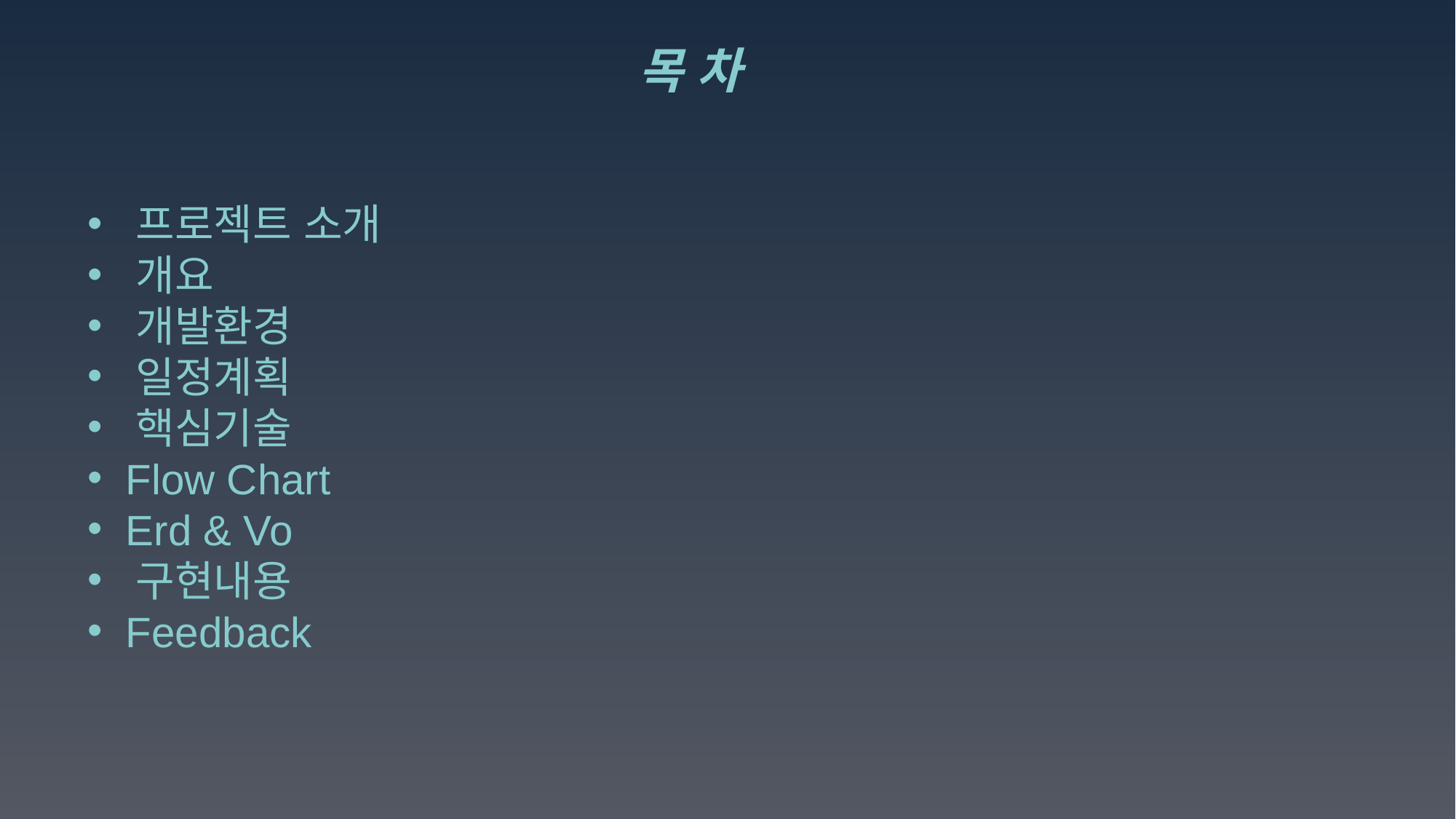

목 차
  프로젝트 소개
  개요
  개발환경
  일정계획
  핵심기술
  Flow Chart
  Erd & Vo
  구현내용
  Feedback